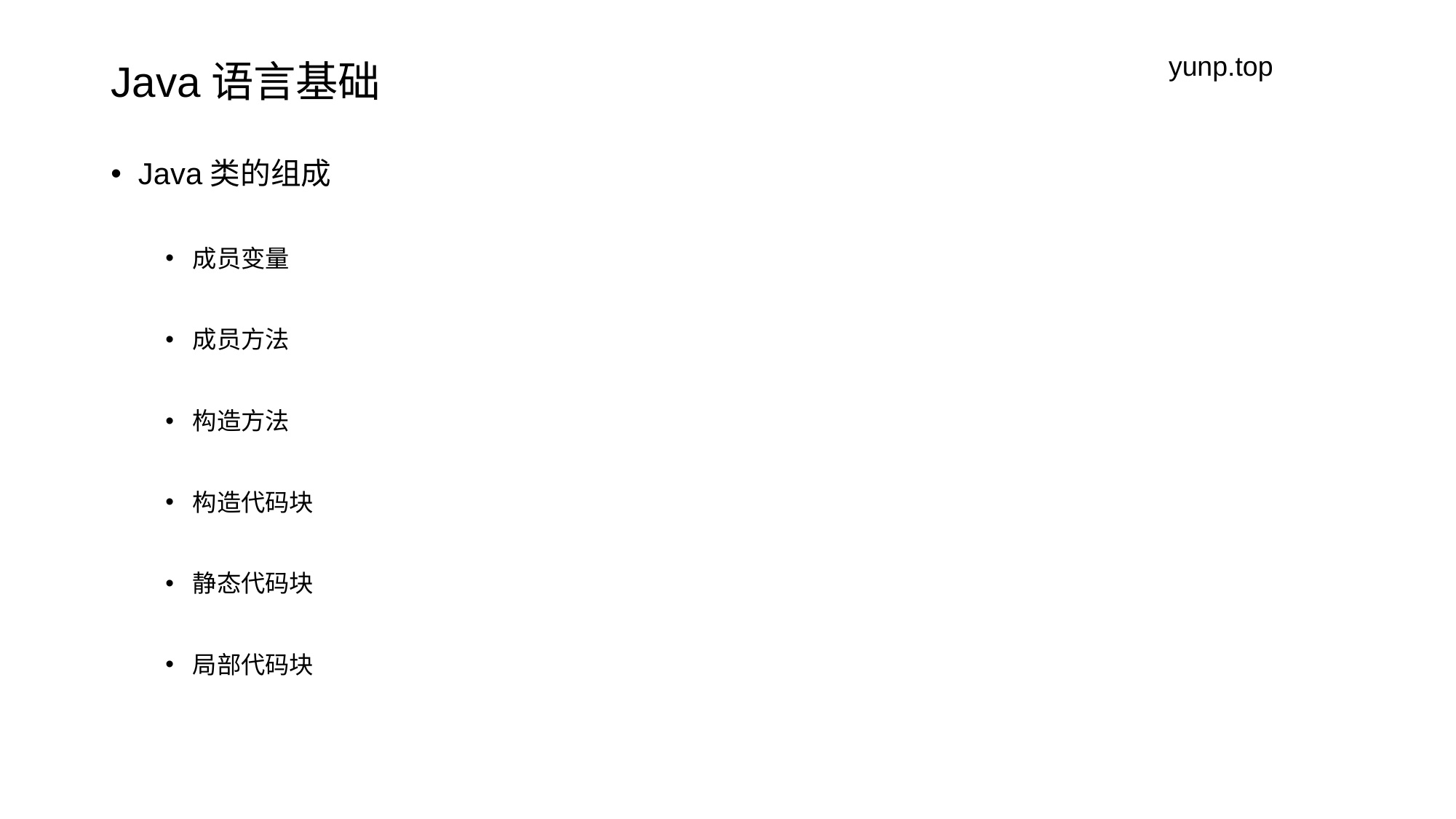

# Java语言基础
yunp.top
Java类的组成

成员变量

成员方法

构造方法

构造代码块

静态代码块

局部代码块